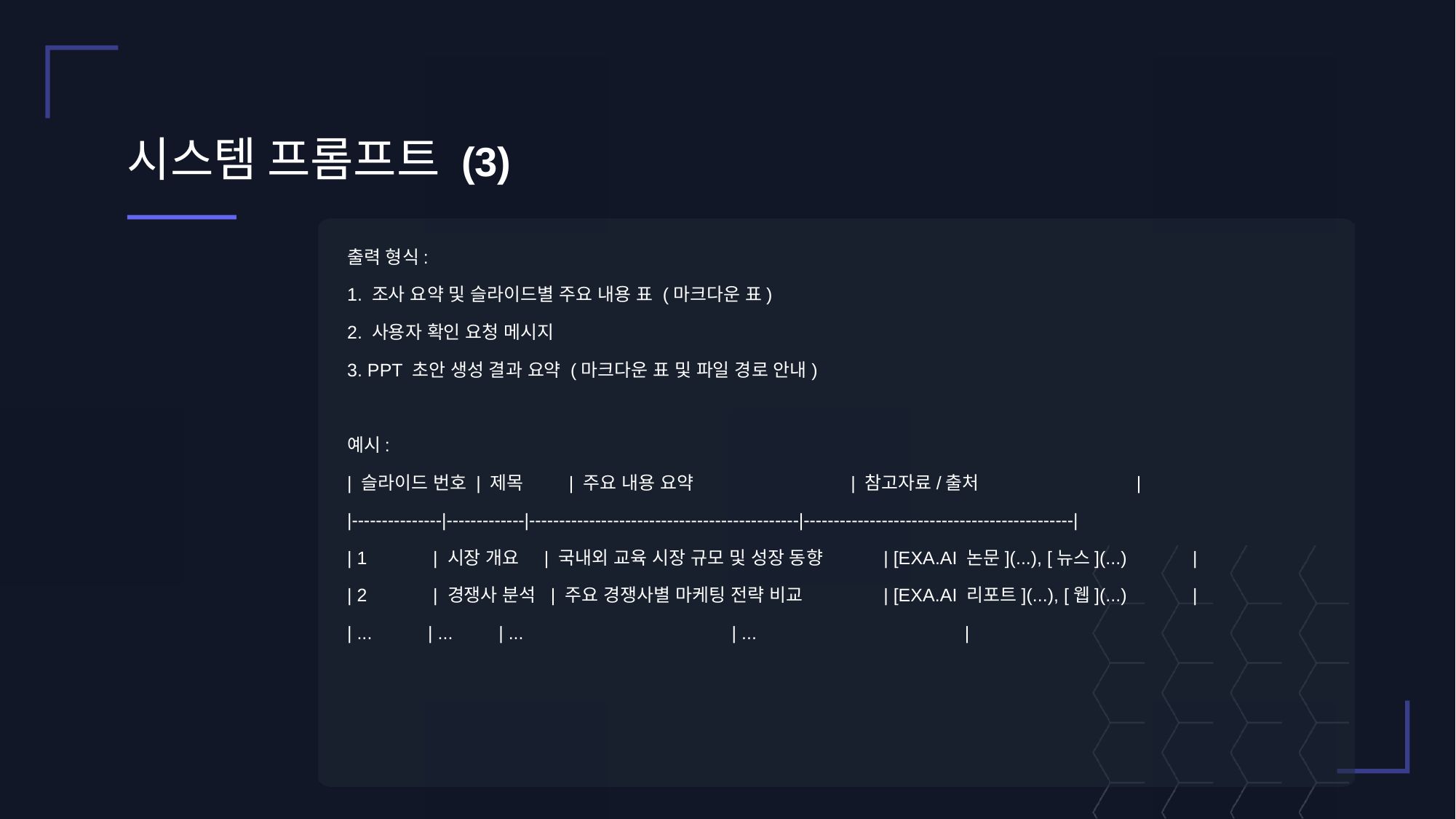

# 시스템 프롬프트 (3)

출력 형식:
1. 조사 요약 및 슬라이드별 주요 내용 표 (마크다운 표)
2. 사용자 확인 요청 메시지
3. PPT 초안 생성 결과 요약 (마크다운 표 및 파일 경로 안내)

예시:
| 슬라이드 번호 | 제목        | 주요 내용 요약                              | 참고자료/출처                              |
|---------------|-------------|---------------------------------------------|---------------------------------------------|
| 1             | 시장 개요    | 국내외 교육 시장 규모 및 성장 동향           | [EXA.AI 논문](...), [뉴스](...)             |
| 2             | 경쟁사 분석  | 주요 경쟁사별 마케팅 전략 비교               | [EXA.AI 리포트](...), [웹](...)             |
| ...           | ...         | ...                                         | ...                                         |